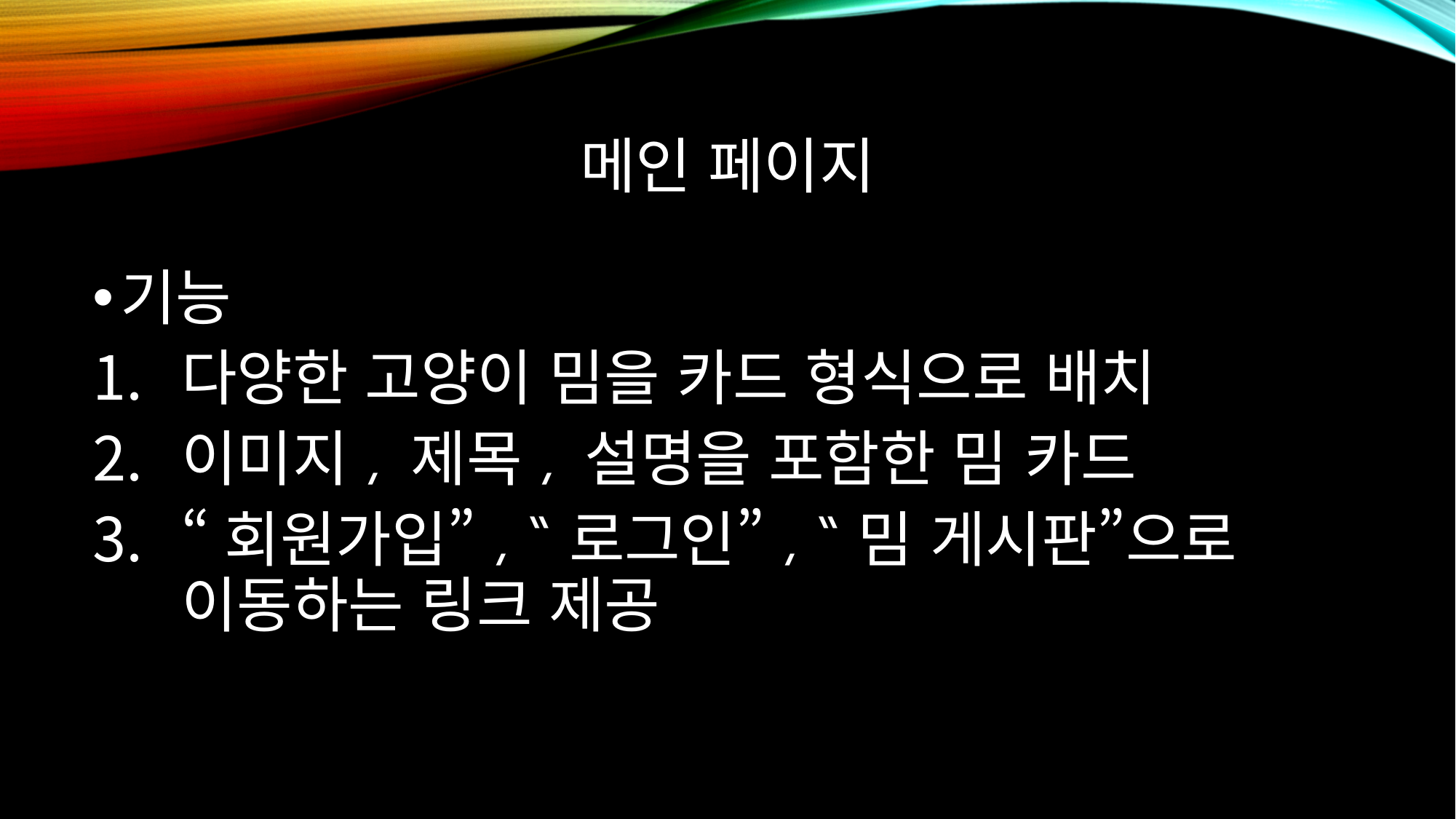

# 메인 페이지
기능
다양한 고양이 밈을 카드 형식으로 배치
이미지, 제목, 설명을 포함한 밈 카드
“회원가입”, “로그인”, “밈 게시판”으로 이동하는 링크 제공